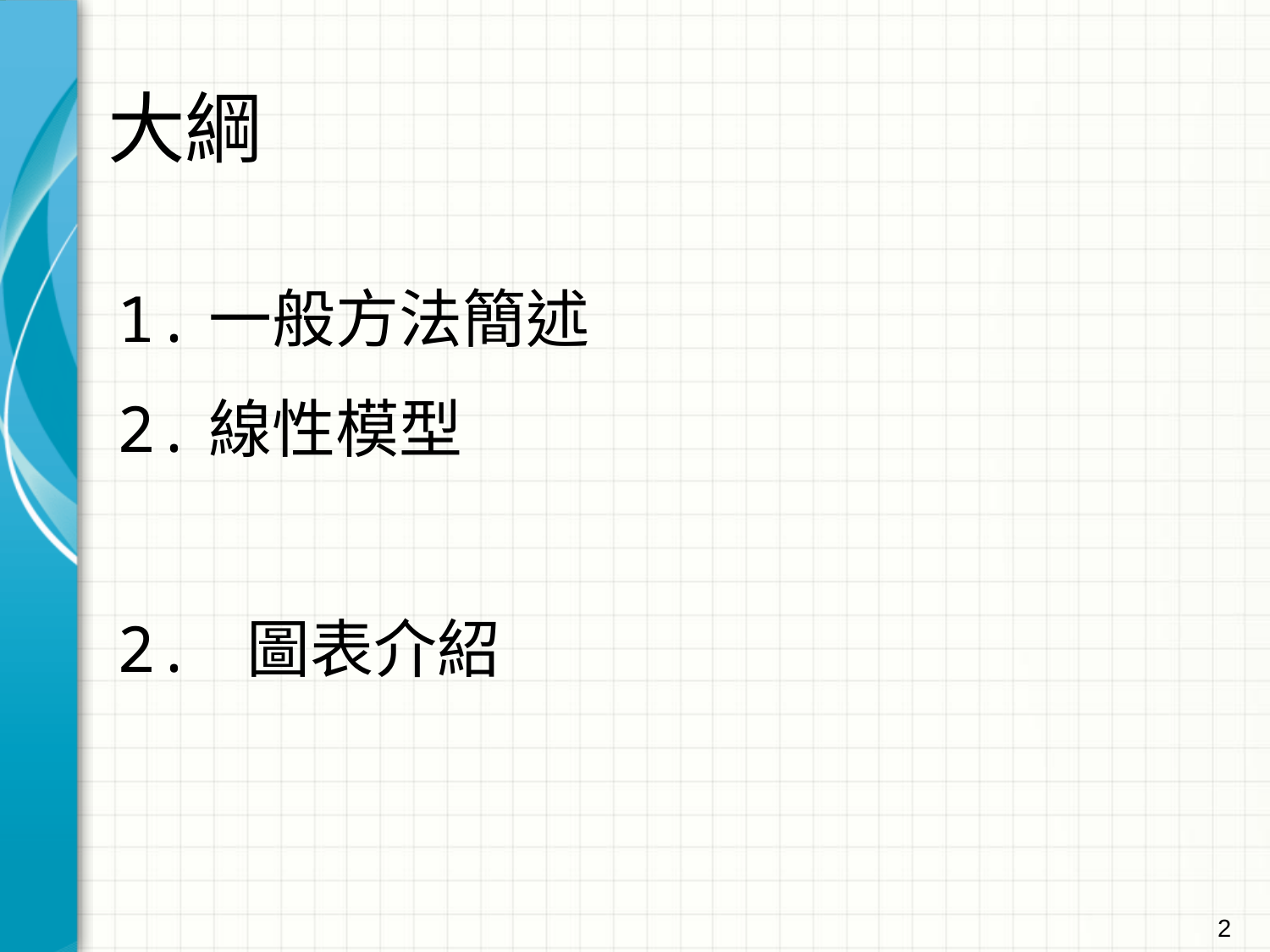

# 大綱
1.一般方法簡述

2.線性模型

2. 圖表介紹

2